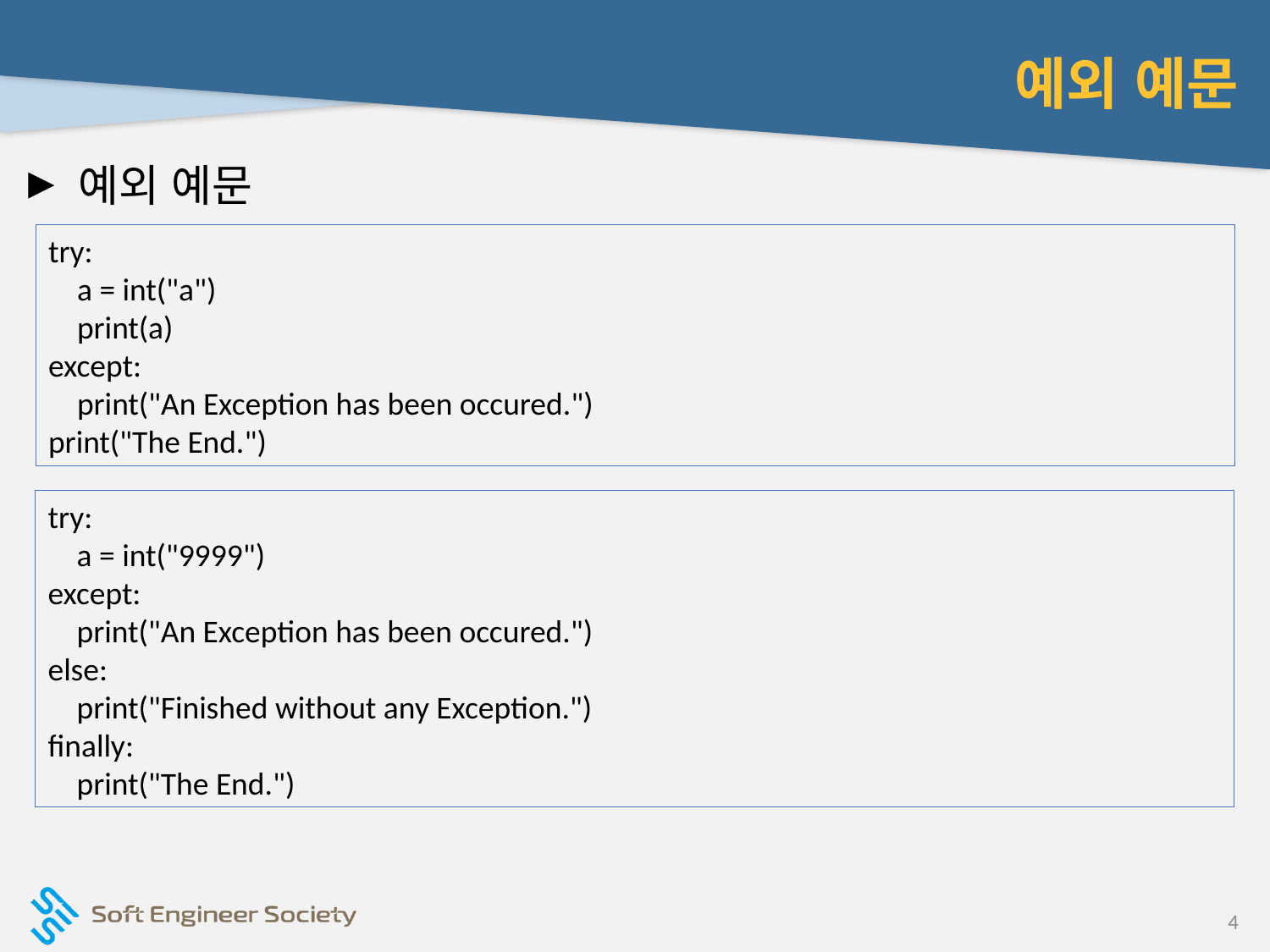

# 예외 예문
예외 예문
try:
    a = int("a")
    print(a)
except:
    print("An Exception has been occured.")
print("The End.")
try:
    a = int("9999")
except:
    print("An Exception has been occured.")
else:
    print("Finished without any Exception.")
finally:
    print("The End.")
4